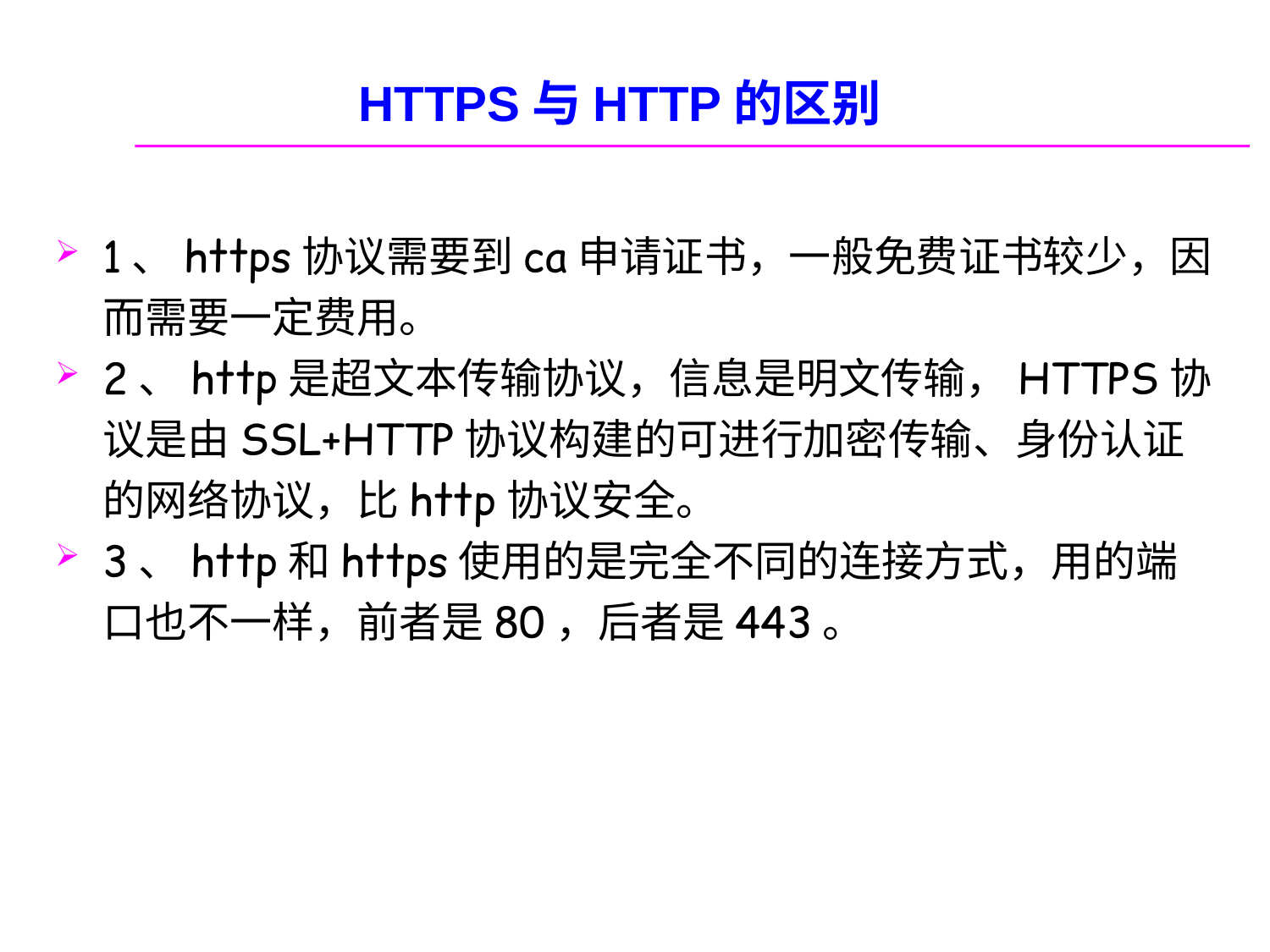

# HTTPS与HTTP的区别
1、https协议需要到ca申请证书，一般免费证书较少，因而需要一定费用。
2、http是超文本传输协议，信息是明文传输，HTTPS协议是由SSL+HTTP协议构建的可进行加密传输、身份认证的网络协议，比http协议安全。
3、http和https使用的是完全不同的连接方式，用的端口也不一样，前者是80，后者是443。